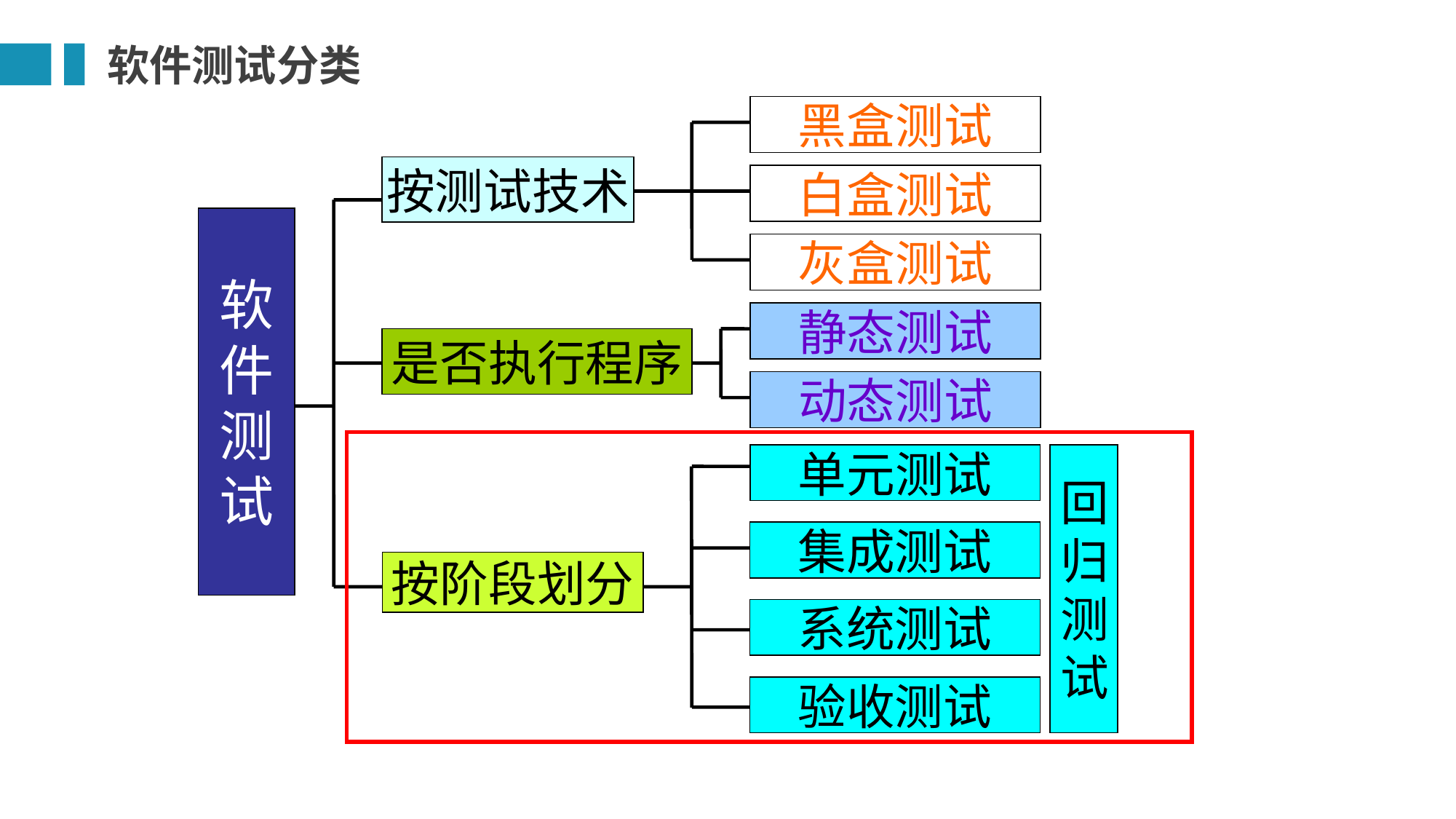

软件测试分类

黑盒测试

按测试技术
白盒测试

软件测试
灰盒测试

静态测试
是否执行程序

动态测试

单元测试
回归测试

集成测试

按阶段划分

系统测试

验收测试

16